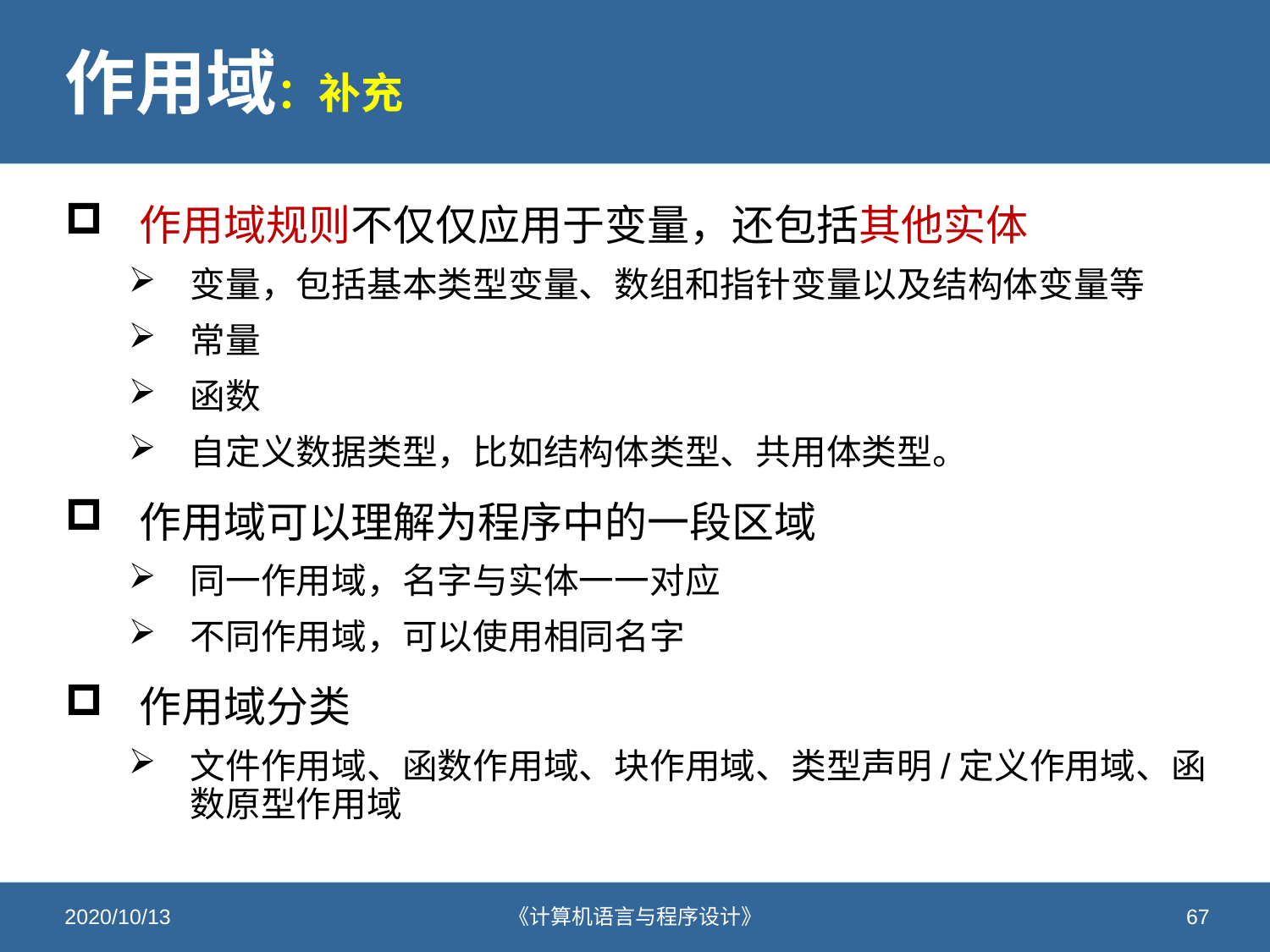

# 作用域：补充
作用域规则不仅仅应用于变量，还包括其他实体
变量，包括基本类型变量、数组和指针变量以及结构体变量等
常量
函数
自定义数据类型，比如结构体类型、共用体类型。
作用域可以理解为程序中的一段区域
同一作用域，名字与实体一一对应
不同作用域，可以使用相同名字
作用域分类
文件作用域、函数作用域、块作用域、类型声明/定义作用域、函数原型作用域
2020/10/13
《计算机语言与程序设计》
67